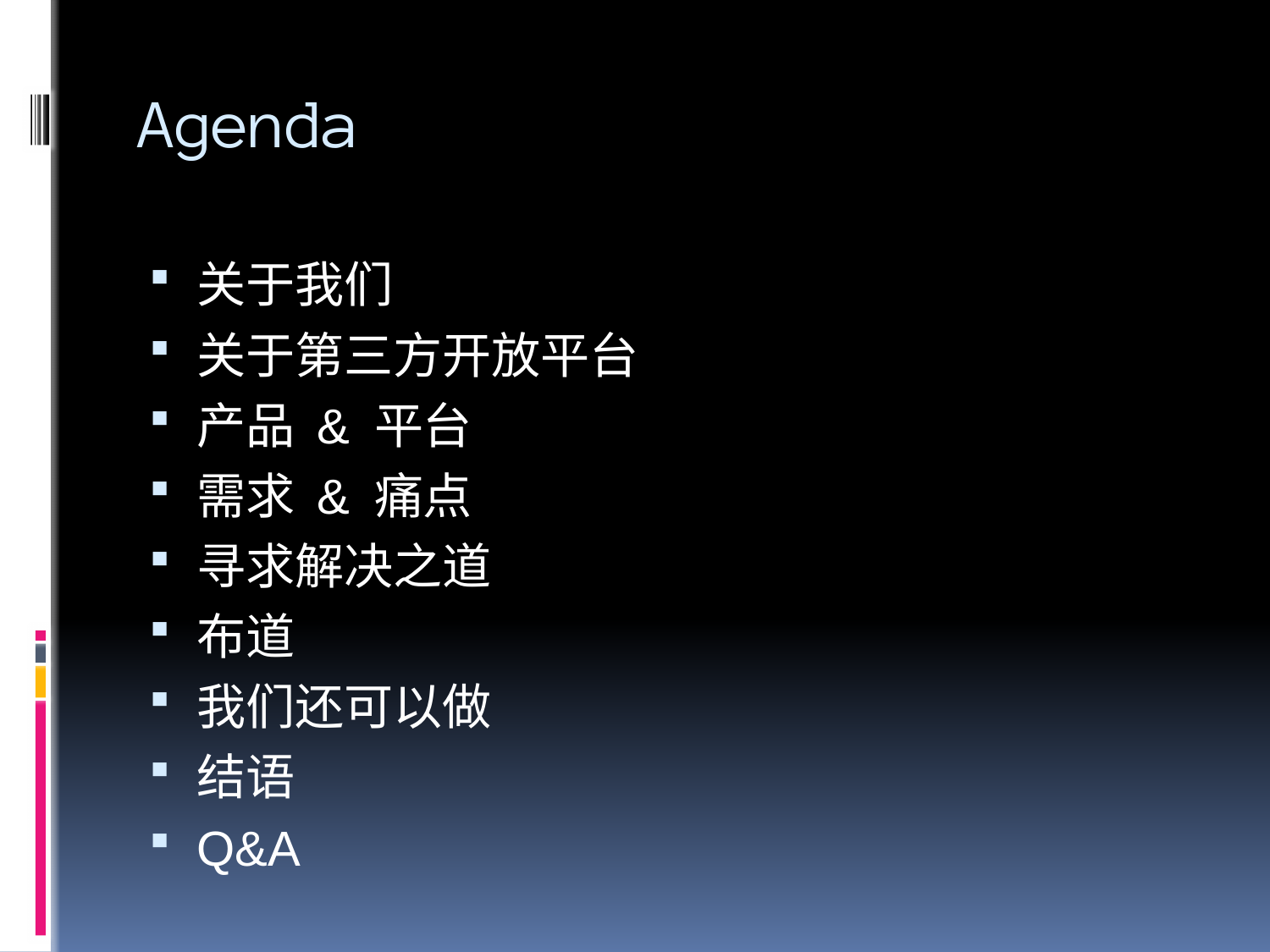

# Agenda
关于我们
关于第三方开放平台
产品 & 平台
需求 & 痛点
寻求解决之道
布道
我们还可以做
结语
Q&A